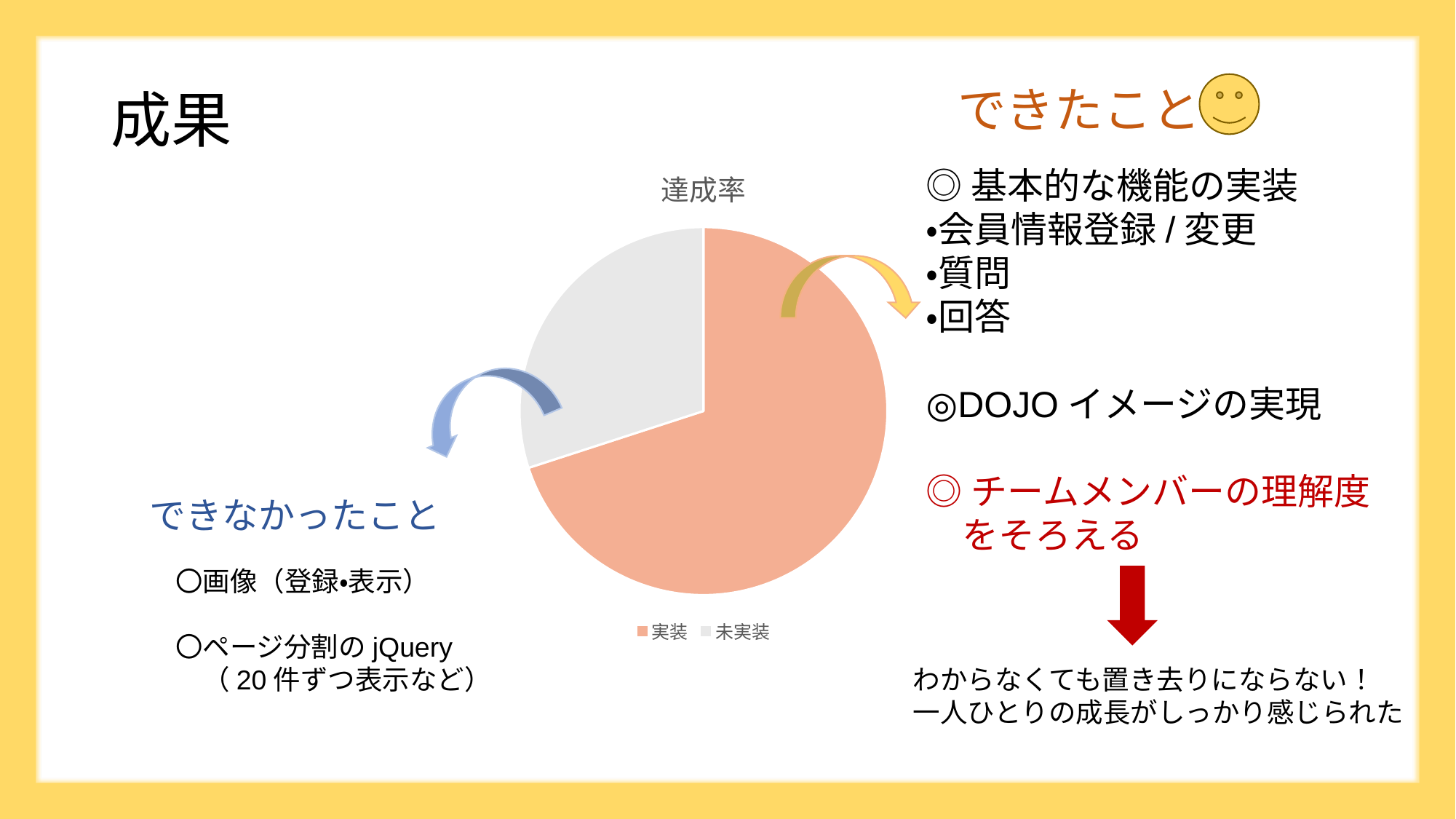

# 成果
できたこと

### Chart:

| Category | 達成率 |
|---|---|
| 実装 | 70.0 |
| 未実装 | 30.0 |
◎基本的な機能の実装
・会員情報登録/変更
・質問
・回答

◎DOJOイメージの実現

◎チームメンバーの理解度
　をそろえる

できなかったこと
〇画像（登録・表示）

〇ページ分割のjQuery
　（20件ずつ表示など）

わからなくても置き去りにならない！
一人ひとりの成長がしっかり感じられた